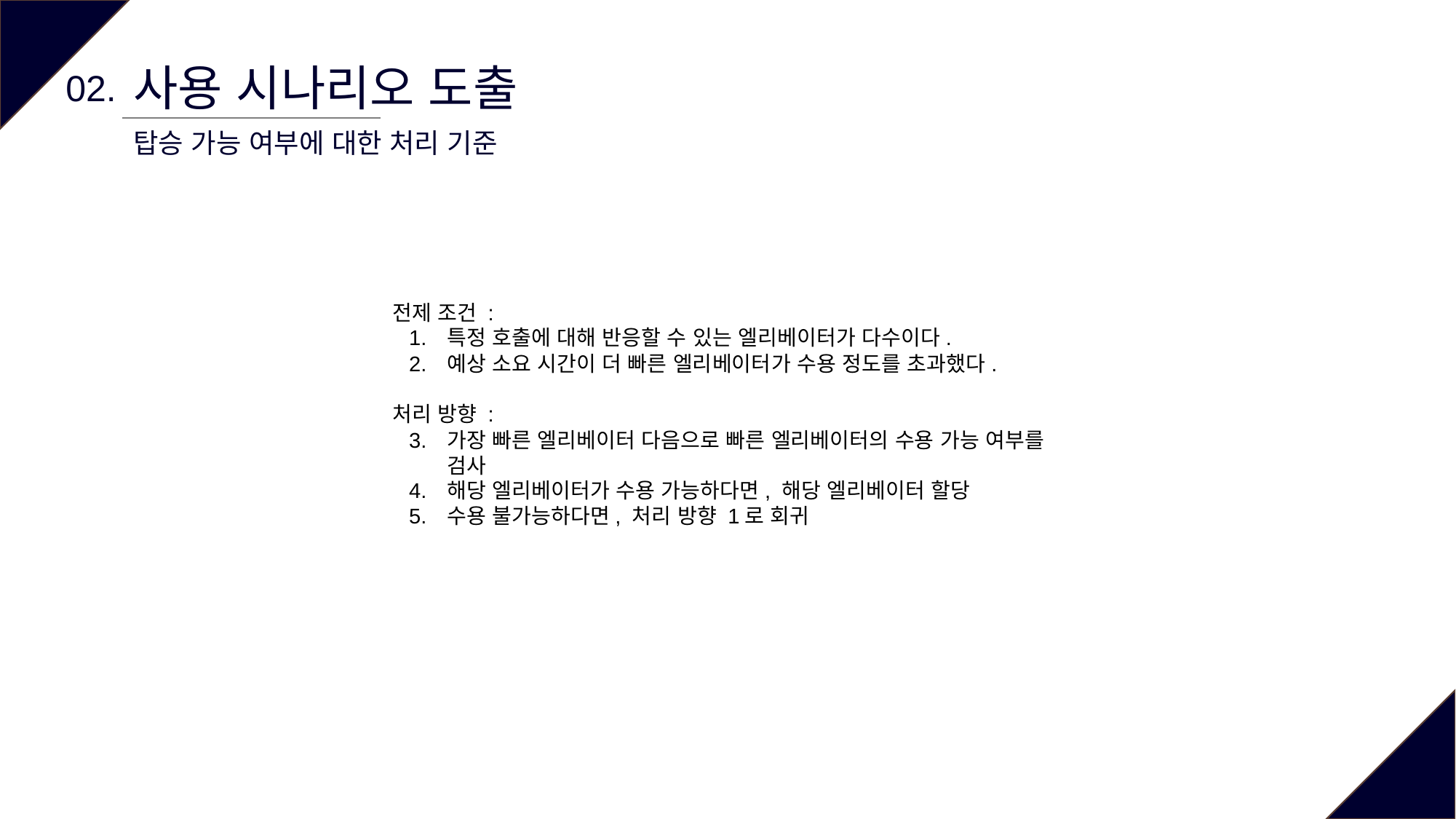

사용 시나리오 도출
02.
탑승 가능 여부에 대한 처리 기준
전제 조건 :
특정 호출에 대해 반응할 수 있는 엘리베이터가 다수이다.
예상 소요 시간이 더 빠른 엘리베이터가 수용 정도를 초과했다.

처리 방향 :
가장 빠른 엘리베이터 다음으로 빠른 엘리베이터의 수용 가능 여부를 검사
해당 엘리베이터가 수용 가능하다면, 해당 엘리베이터 할당
수용 불가능하다면, 처리 방향 1로 회귀